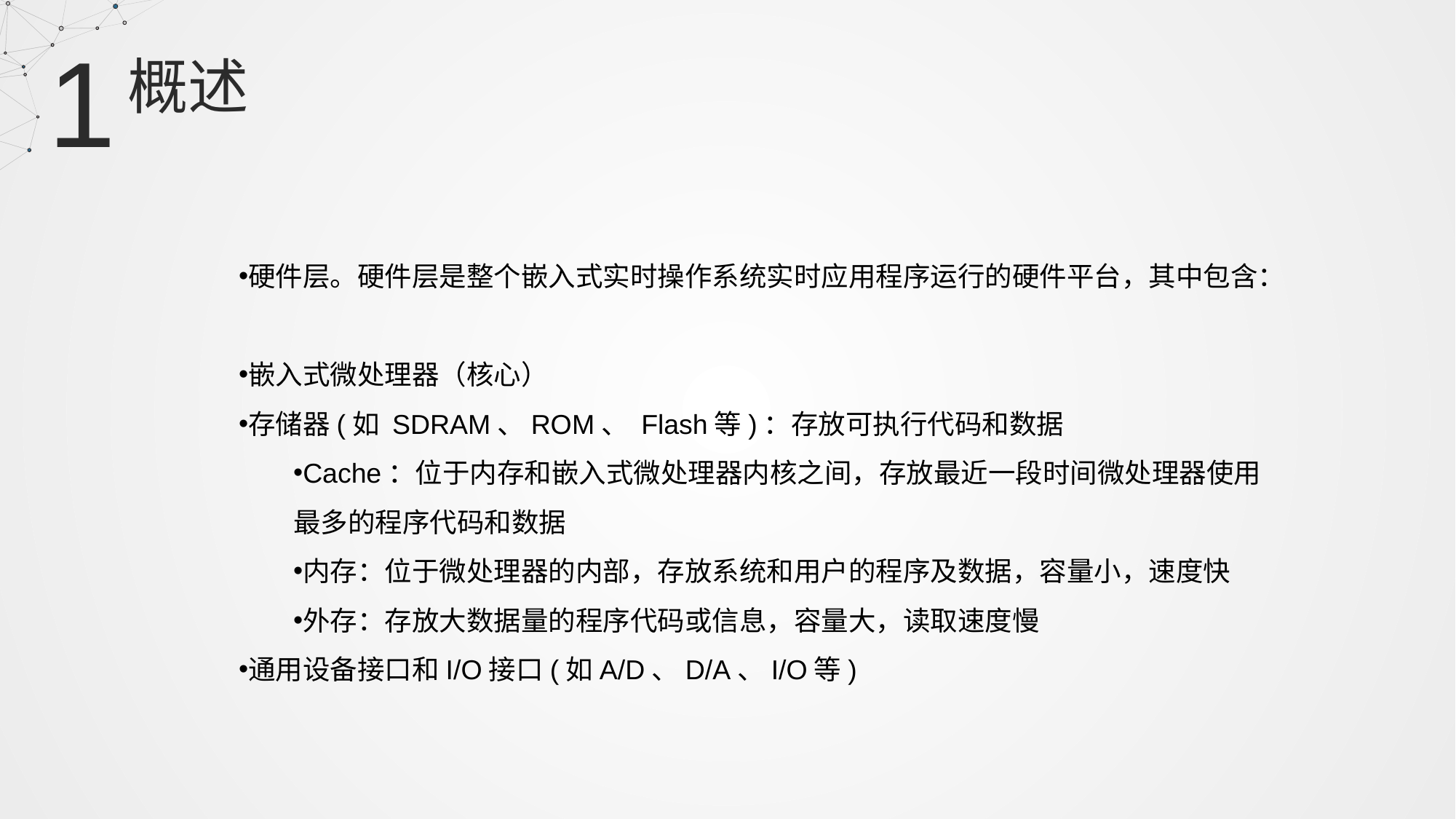

1
概述
硬件层。硬件层是整个嵌入式实时操作系统实时应用程序运行的硬件平台，其中包含：

嵌入式微处理器（核心）
存储器(如 SDRAM、ROM、 Flash等)：存放可执行代码和数据
Cache：位于内存和嵌入式微处理器内核之间，存放最近一段时间微处理器使用最多的程序代码和数据
内存：位于微处理器的内部，存放系统和用户的程序及数据，容量小，速度快
外存：存放大数据量的程序代码或信息，容量大，读取速度慢
通用设备接口和I/O接口(如A/D、D/A、I/O等)